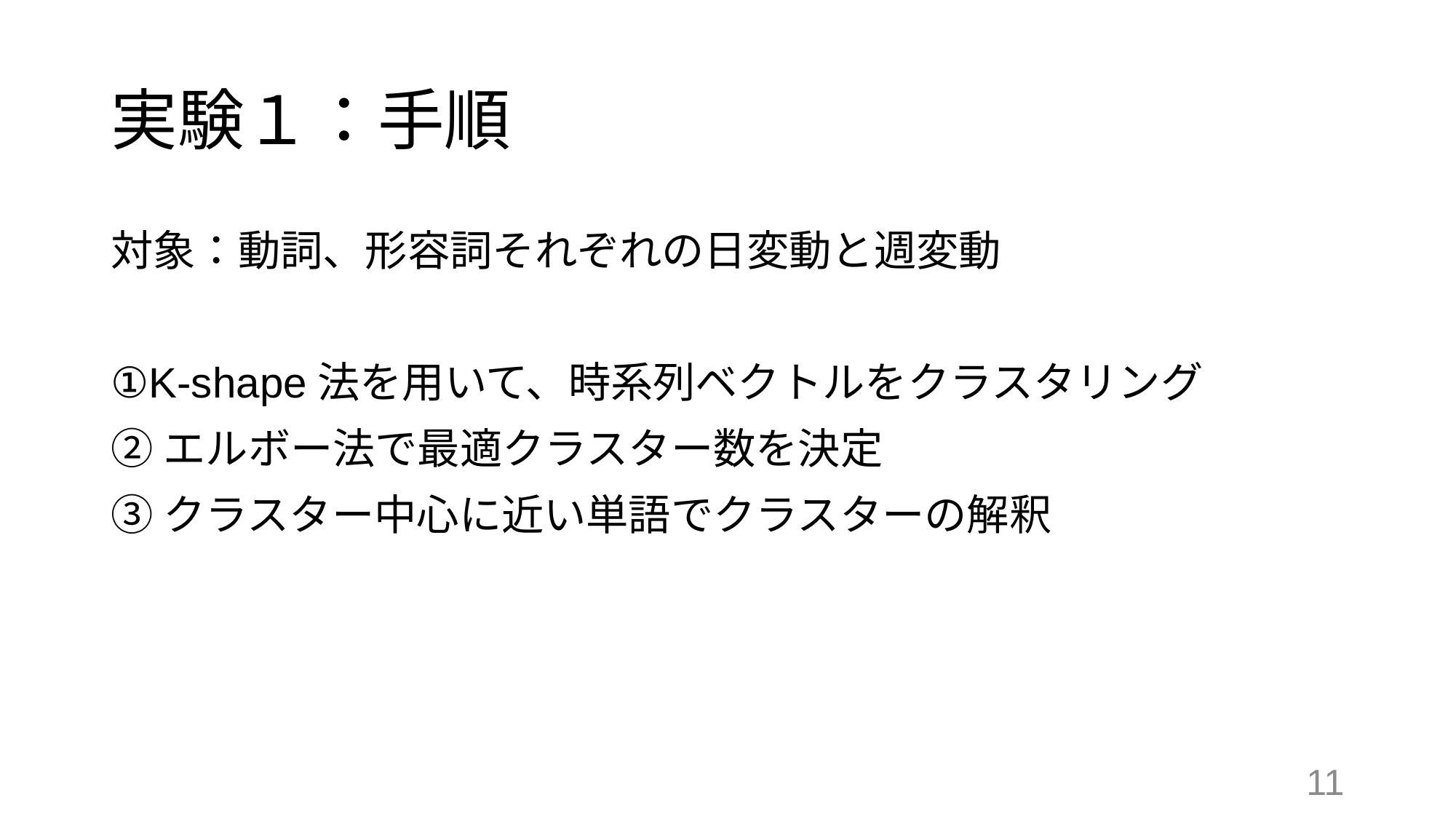

# 実験１：手順
対象：動詞、形容詞それぞれの日変動と週変動

①K-shape法を用いて、時系列ベクトルをクラスタリング
②エルボー法で最適クラスター数を決定
③クラスター中心に近い単語でクラスターの解釈

11